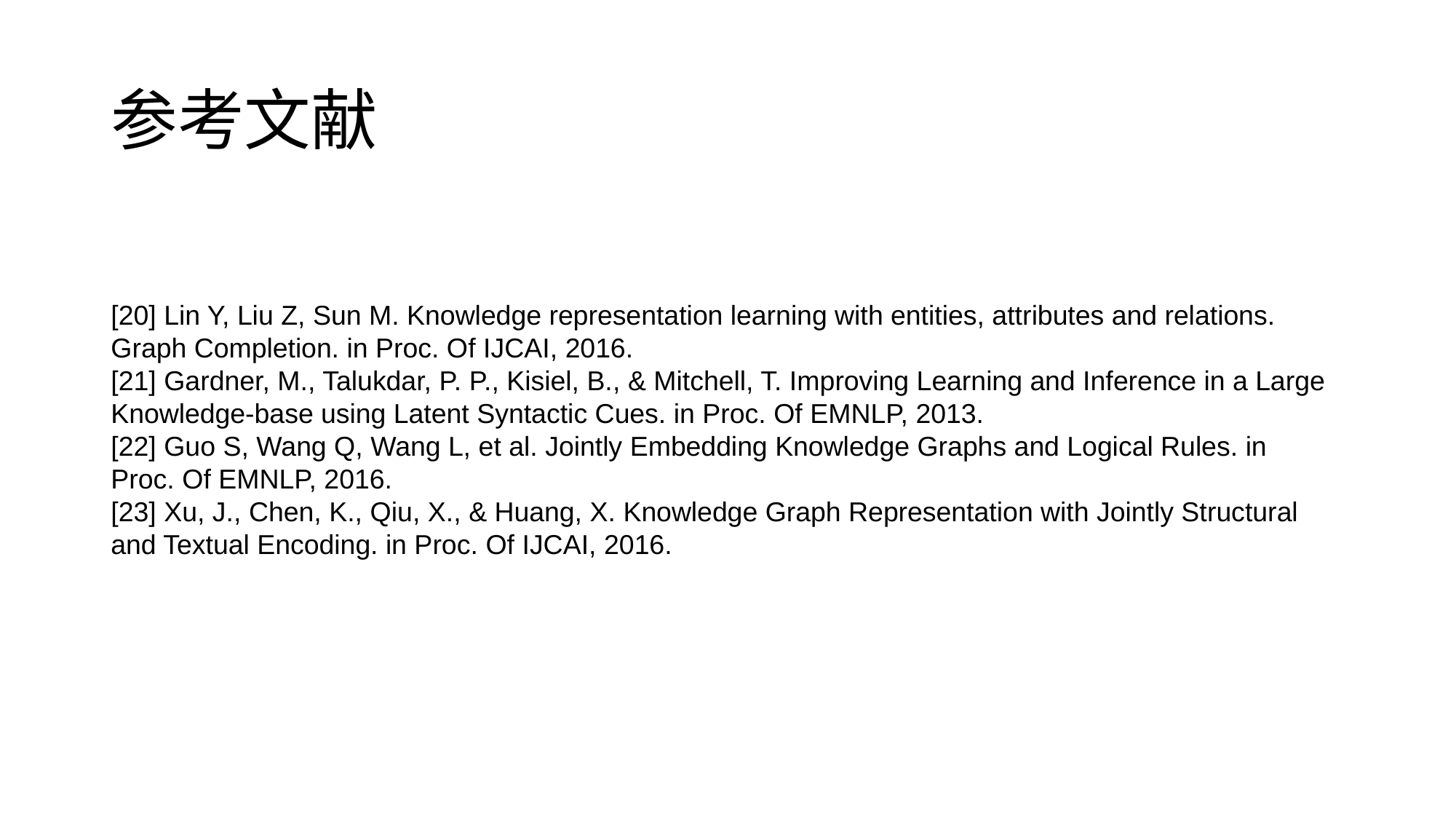

# 参考文献
[20] Lin Y, Liu Z, Sun M. Knowledge representation learning with entities, attributes and relations. Graph Completion. in Proc. Of IJCAI, 2016.
[21] Gardner, M., Talukdar, P. P., Kisiel, B., & Mitchell, T. Improving Learning and Inference in a Large Knowledge-base using Latent Syntactic Cues. in Proc. Of EMNLP, 2013.
[22] Guo S, Wang Q, Wang L, et al. Jointly Embedding Knowledge Graphs and Logical Rules. in Proc. Of EMNLP, 2016.
[23] Xu, J., Chen, K., Qiu, X., & Huang, X. Knowledge Graph Representation with Jointly Structural and Textual Encoding. in Proc. Of IJCAI, 2016.